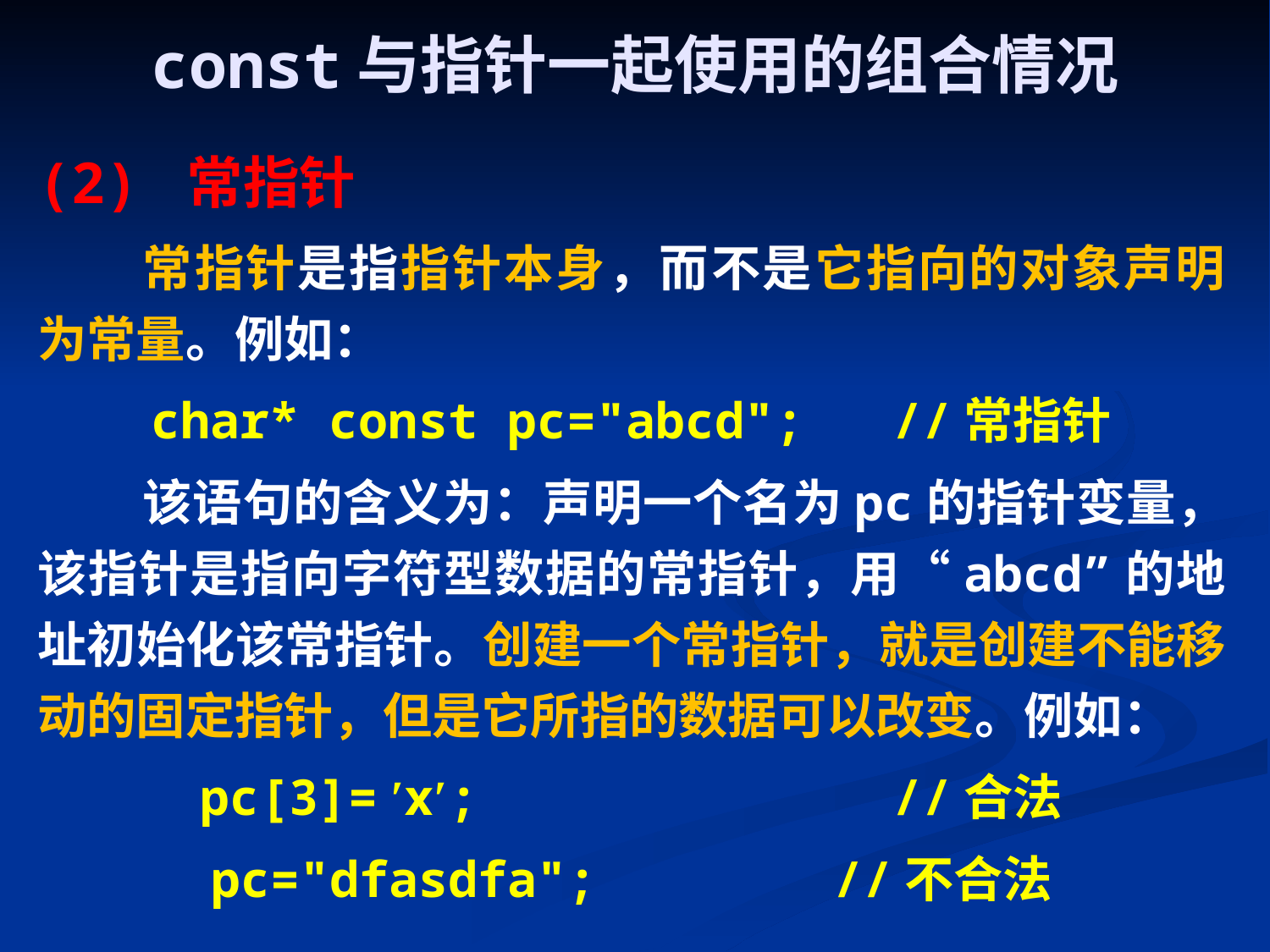

# const与指针一起使用的组合情况
(2) 常指针
常指针是指指针本身，而不是它指向的对象声明为常量。例如：
char* const pc="abcd";   //常指针
该语句的含义为：声明一个名为pc的指针变量，该指针是指向字符型数据的常指针，用“abcd”的地址初始化该常指针。创建一个常指针，就是创建不能移动的固定指针，但是它所指的数据可以改变。例如：
pc[3]= ′x′;              //合法
pc="dfasdfa";        //不合法